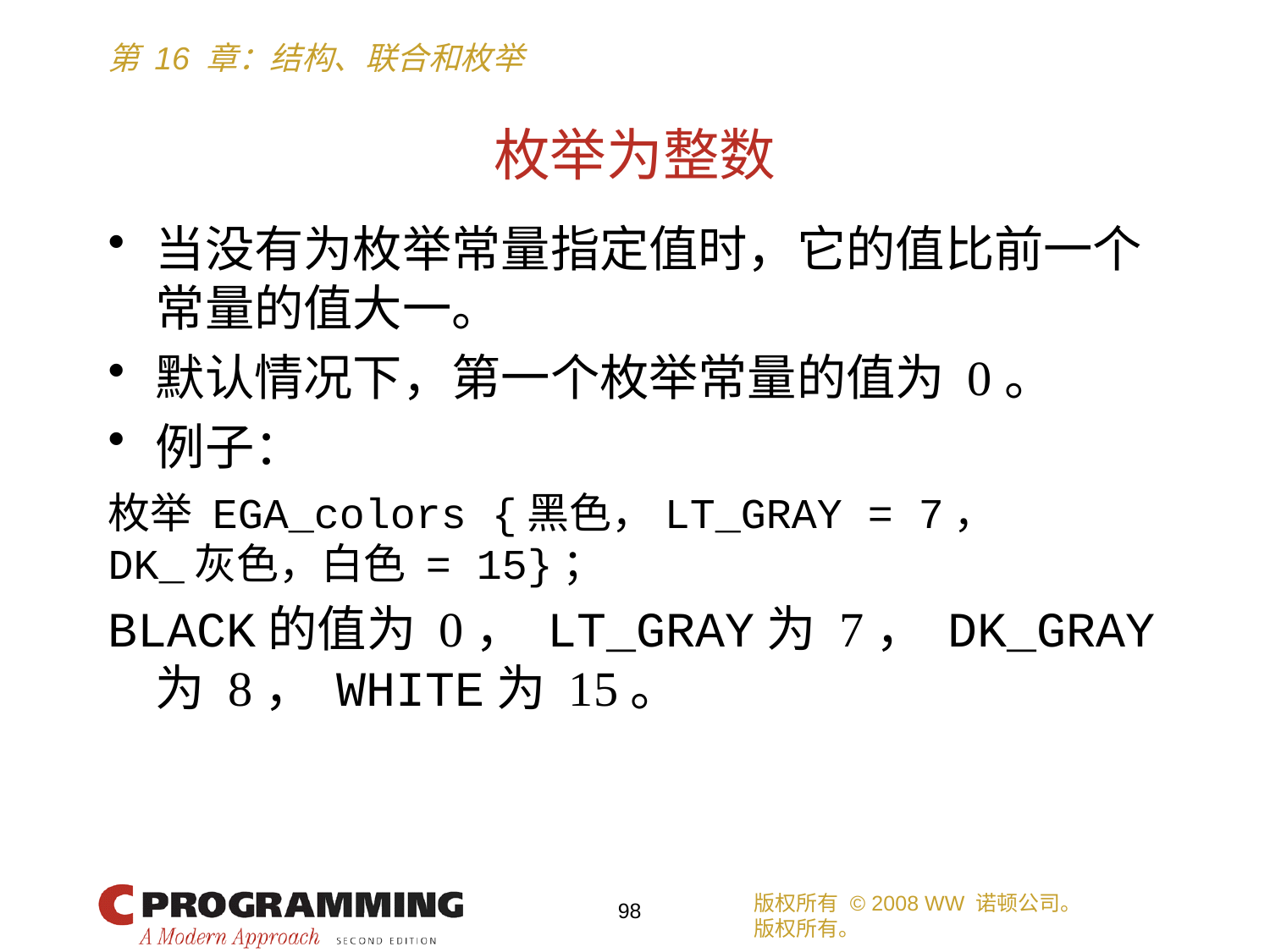

# 枚举为整数
当没有为枚举常量指定值时，它的值比前一个常量的值大一。
默认情况下，第一个枚举常量的值为 0。
例子：
枚举 EGA_colors {黑色，LT_GRAY = 7，
DK_灰色，白色 = 15}；
BLACK的值为 0， LT_GRAY为 7， DK_GRAY为 8， WHITE为 15。
版权所有 © 2008 WW 诺顿公司。
版权所有。
98